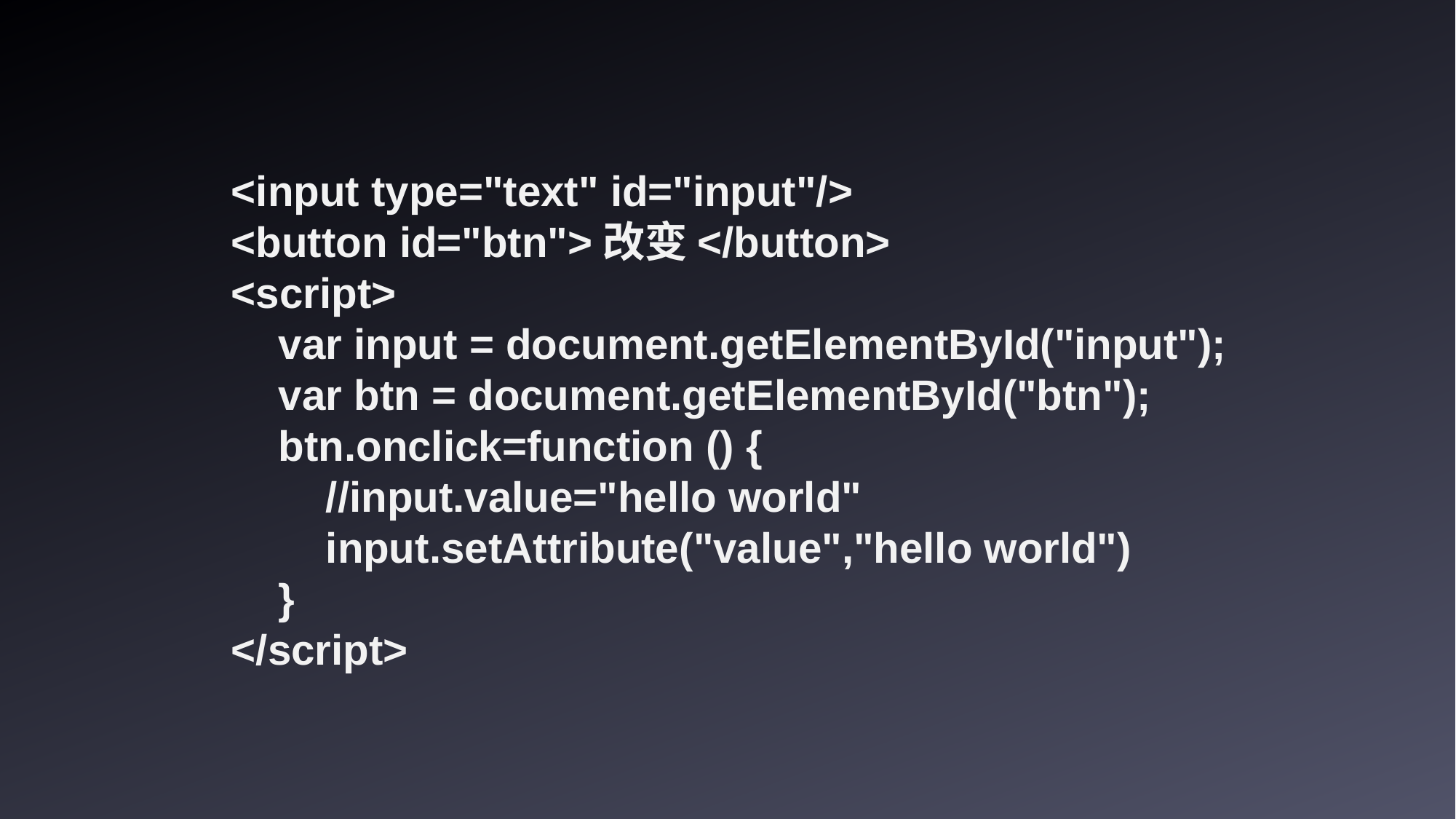

<input type="text" id="input"/>
<button id="btn">改变</button>
<script>
    var input = document.getElementById("input");
    var btn = document.getElementById("btn");
    btn.onclick=function () {
        //input.value="hello world"
        input.setAttribute("value","hello world")
    }
</script>